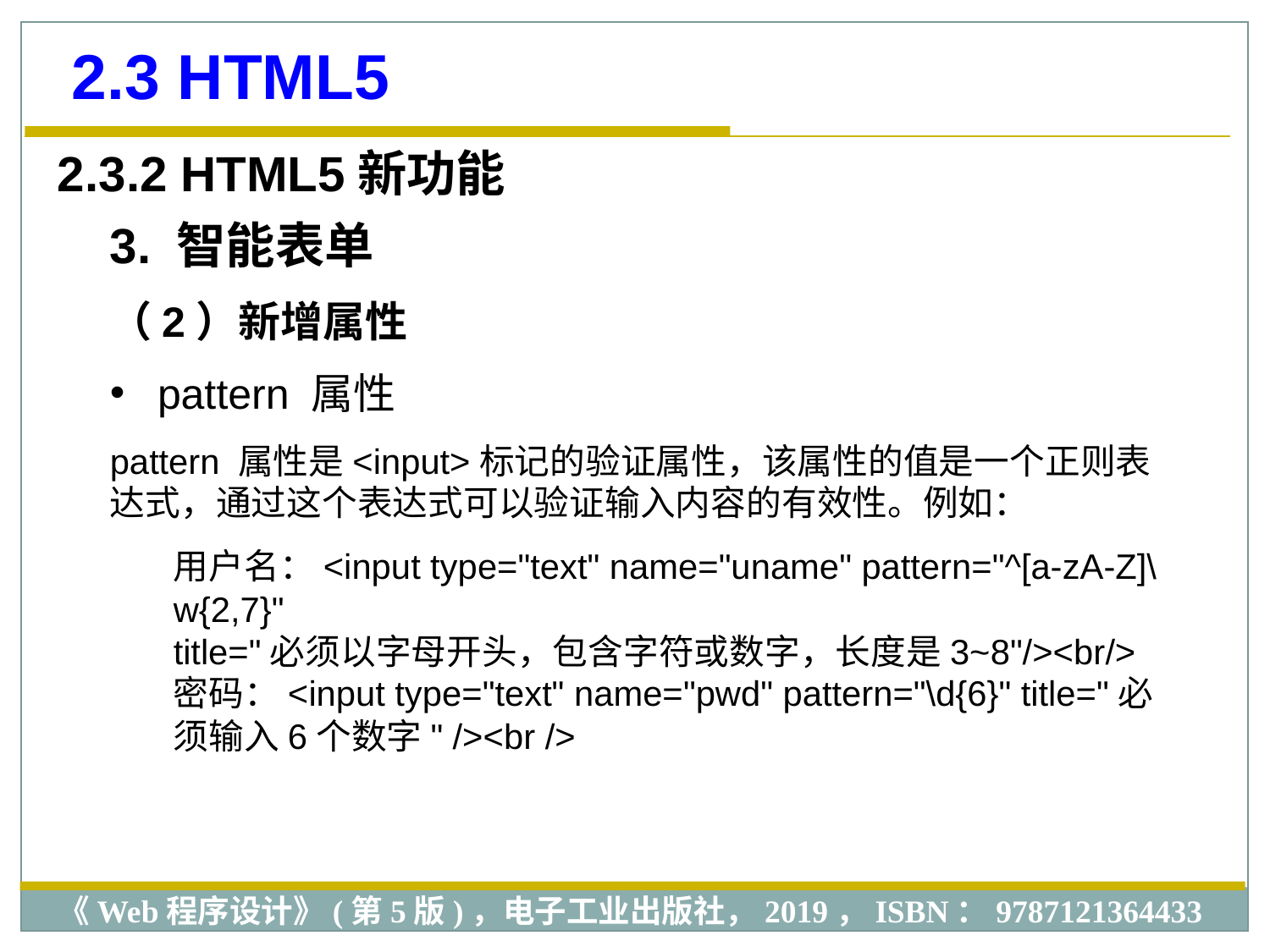

2.3 HTML5
2.3.2 HTML5新功能
3. 智能表单
（2）新增属性
pattern 属性
pattern 属性是<input>标记的验证属性，该属性的值是一个正则表达式，通过这个表达式可以验证输入内容的有效性。例如：
用户名：<input type="text" name="uname" pattern="^[a-zA-Z]\w{2,7}" title="必须以字母开头，包含字符或数字，长度是3~8"/><br/>
密码：<input type="text" name="pwd" pattern="\d{6}" title="必须输入6个数字" /><br />